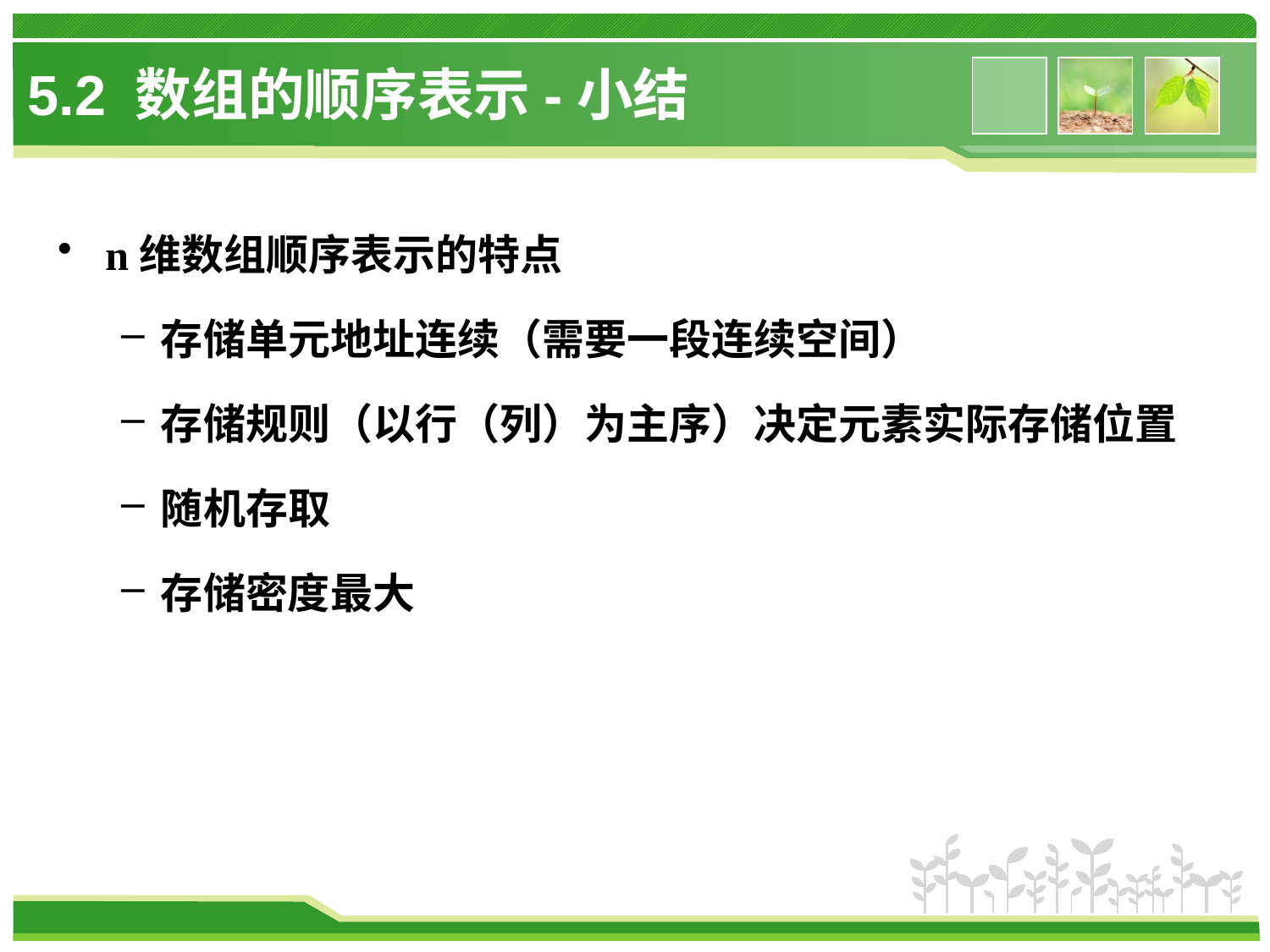

# 5.2 数组的顺序表示-小结
n维数组顺序表示的特点
存储单元地址连续（需要一段连续空间）
存储规则（以行（列）为主序）决定元素实际存储位置
随机存取
存储密度最大